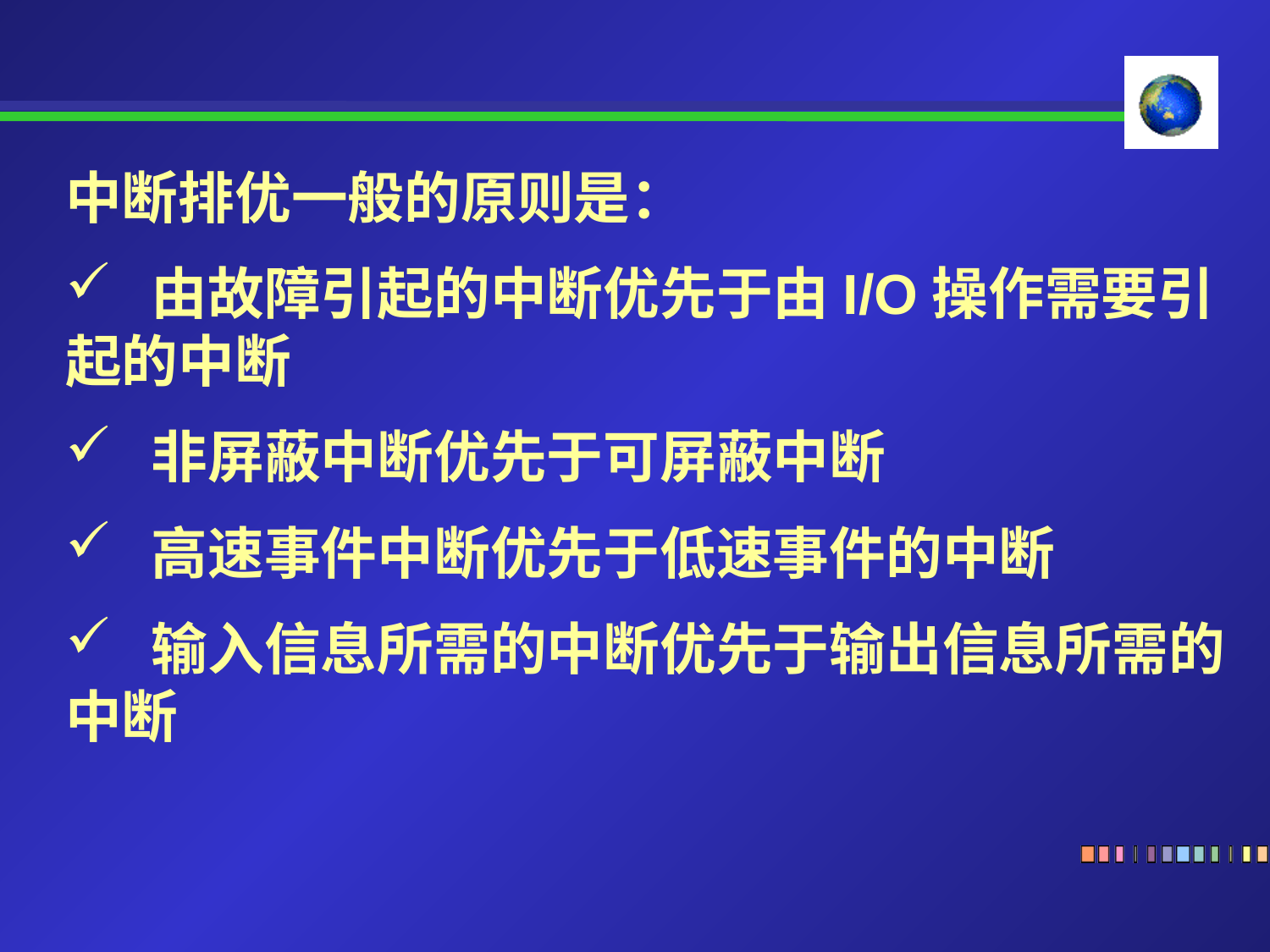

中断排优一般的原则是：
  由故障引起的中断优先于由I/O操作需要引起的中断
  非屏蔽中断优先于可屏蔽中断
  高速事件中断优先于低速事件的中断
  输入信息所需的中断优先于输出信息所需的中断
48